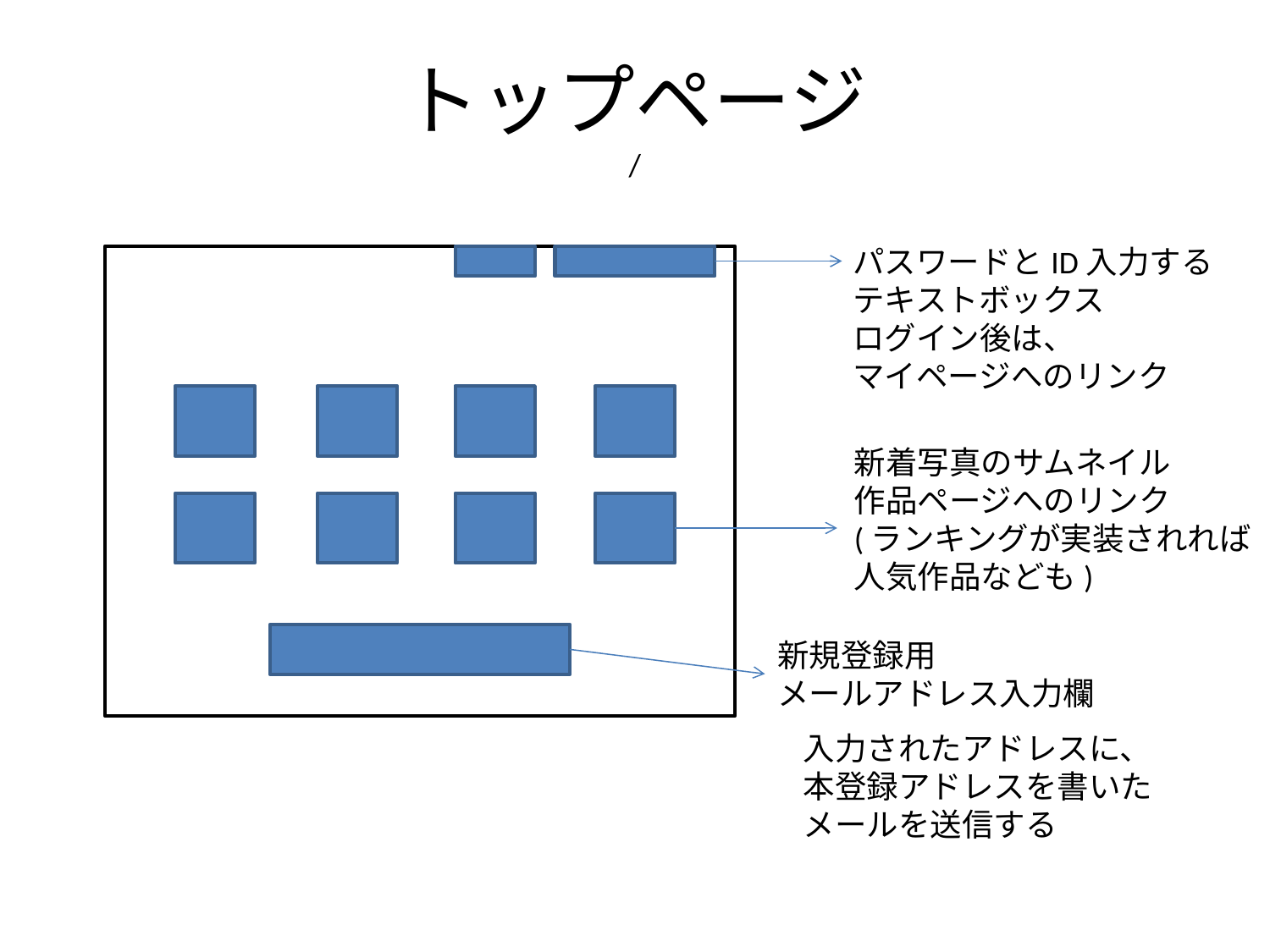

# トップページ /
パスワードとID入力する
テキストボックス
ログイン後は、
マイページへのリンク

新着写真のサムネイル
作品ページへのリンク
(ランキングが実装されれば
人気作品なども)

新規登録用
メールアドレス入力欄
入力されたアドレスに、
本登録アドレスを書いた
メールを送信する